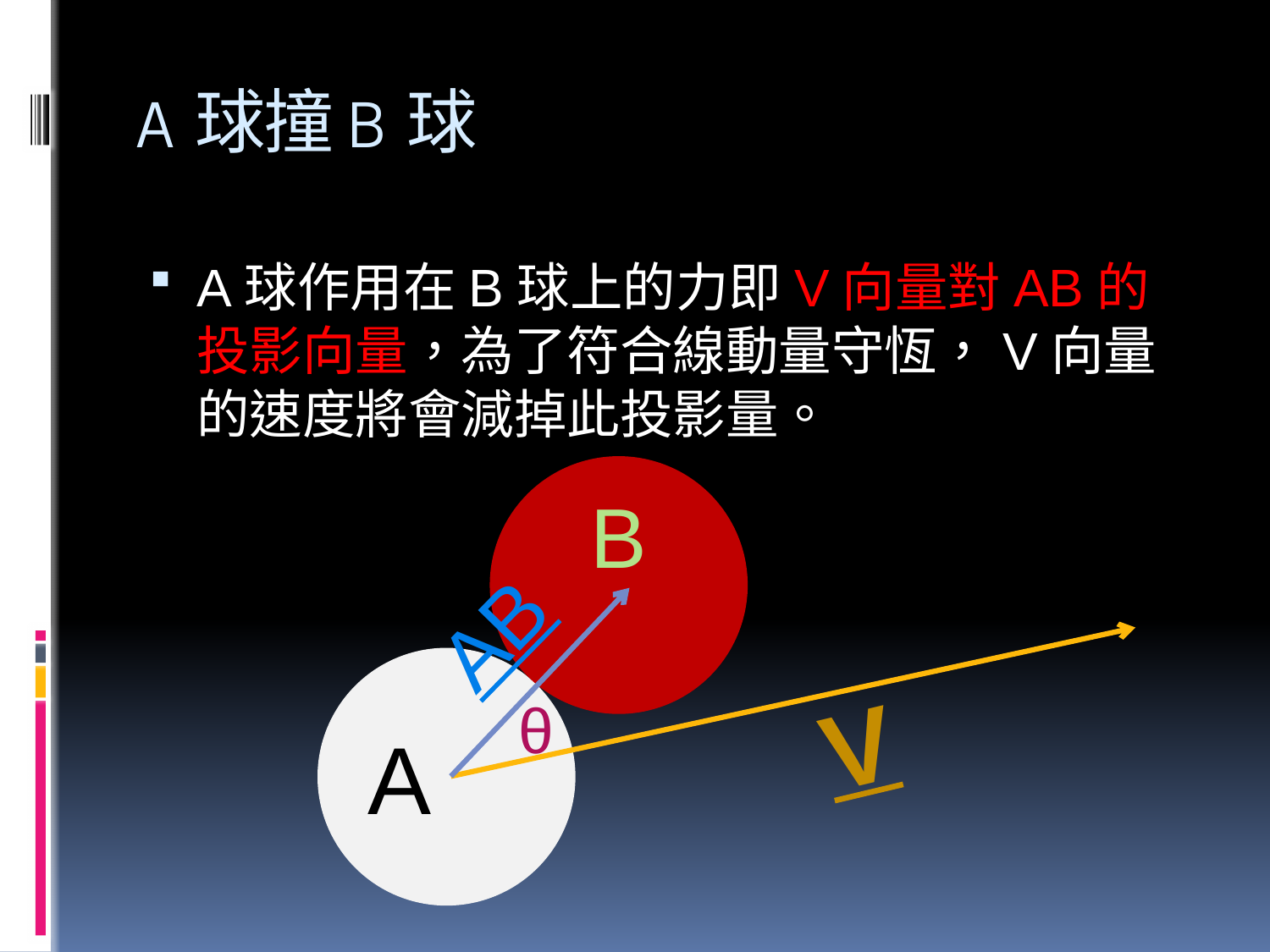

# A球撞B球
A球作用在B球上的力即V向量對AB的投影向量，為了符合線動量守恆，V向量的速度將會減掉此投影量。
B

A
AB
V
θ